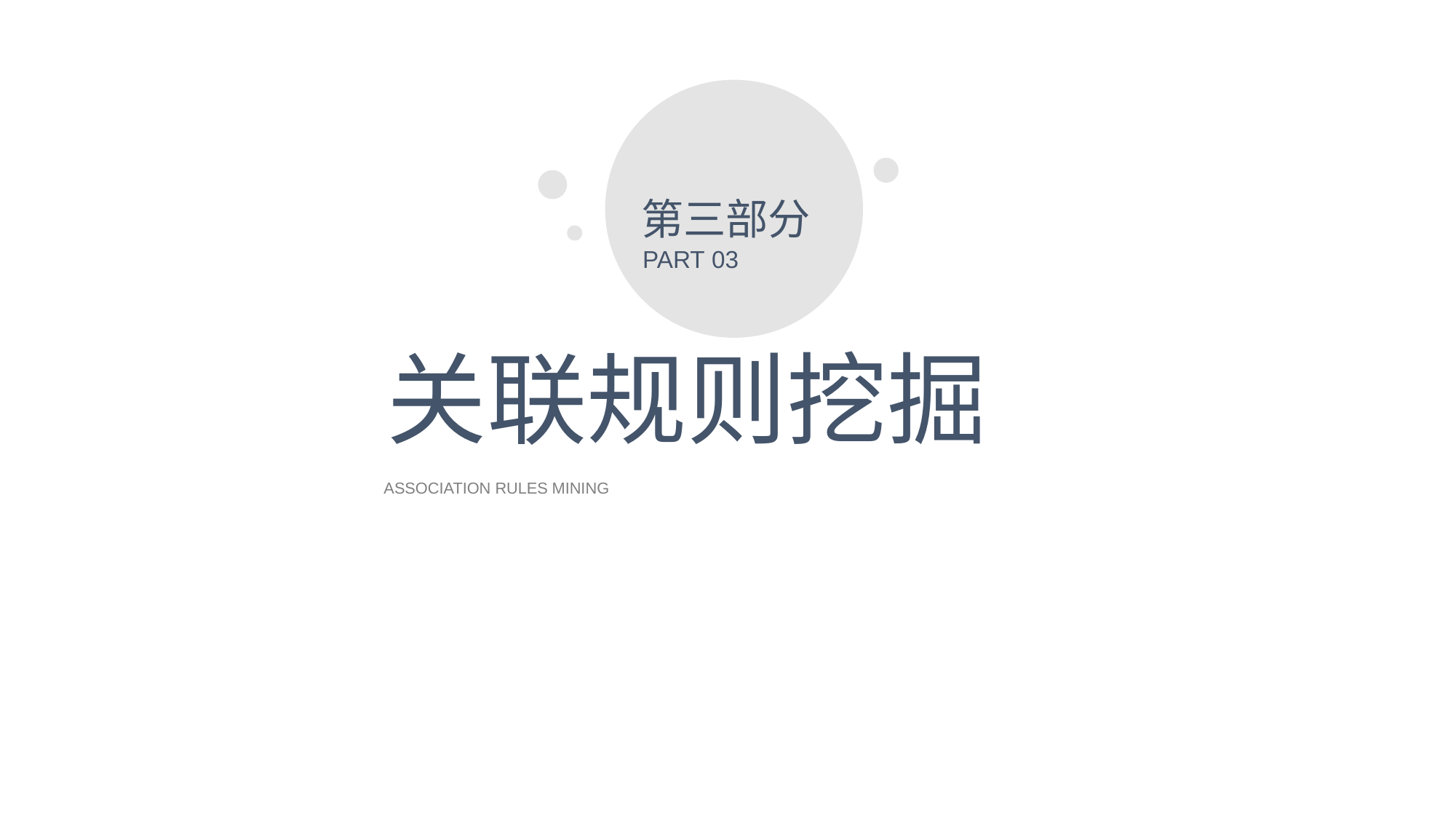

第三部分

PART 03
关联规则挖掘
ASSOCIATION RULES MINING